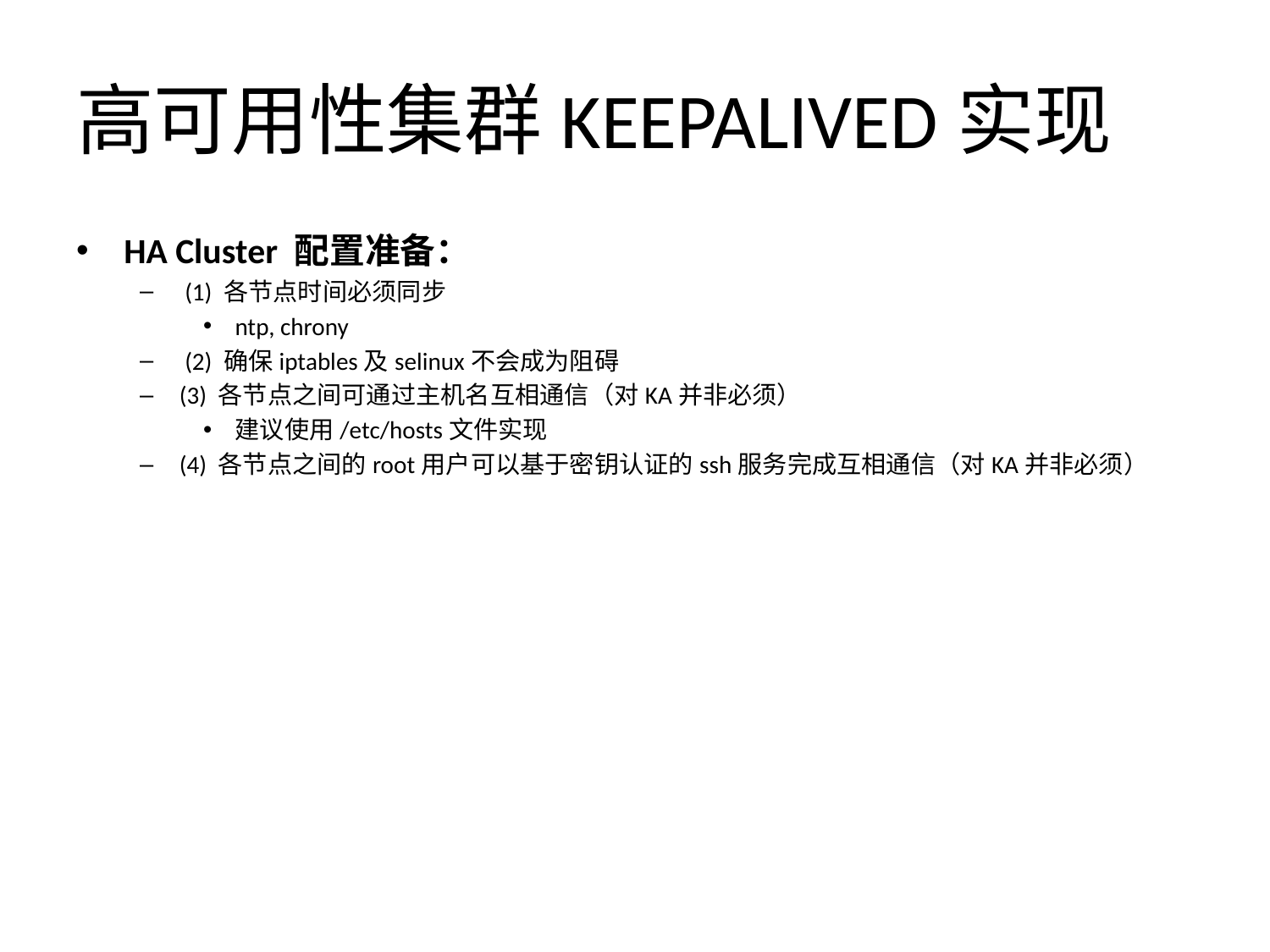

# 高可用性集群KEEPALIVED实现
HA Cluster 配置准备：
 (1) 各节点时间必须同步
ntp, chrony
 (2) 确保iptables及selinux不会成为阻碍
(3) 各节点之间可通过主机名互相通信（对KA并非必须）
建议使用/etc/hosts文件实现
(4) 各节点之间的root用户可以基于密钥认证的ssh服务完成互相通信（对KA并非必须）